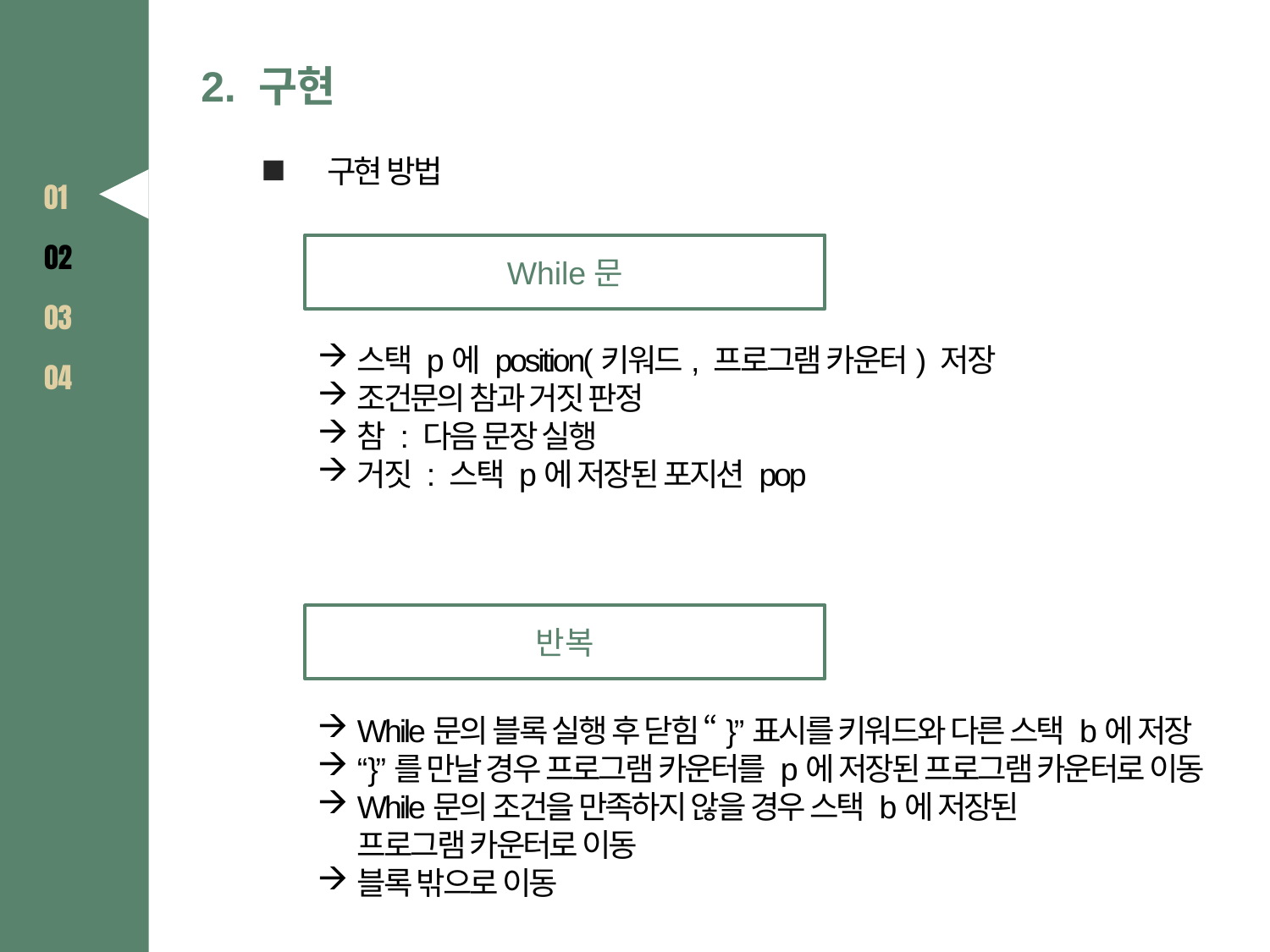

2. 구현
구현 방법

01
While문
02
03
스택 p에 position(키워드, 프로그램 카운터) 저장
조건문의 참과 거짓 판정
참 : 다음 문장 실행
거짓 : 스택 p에 저장된 포지션 pop
04
반복
While문의 블록 실행 후 닫힘 “}”표시를 키워드와 다른 스택 b에 저장
“}”를 만날 경우 프로그램 카운터를 p에 저장된 프로그램 카운터로 이동
While문의 조건을 만족하지 않을 경우 스택 b에 저장된
프로그램 카운터로 이동
블록 밖으로 이동